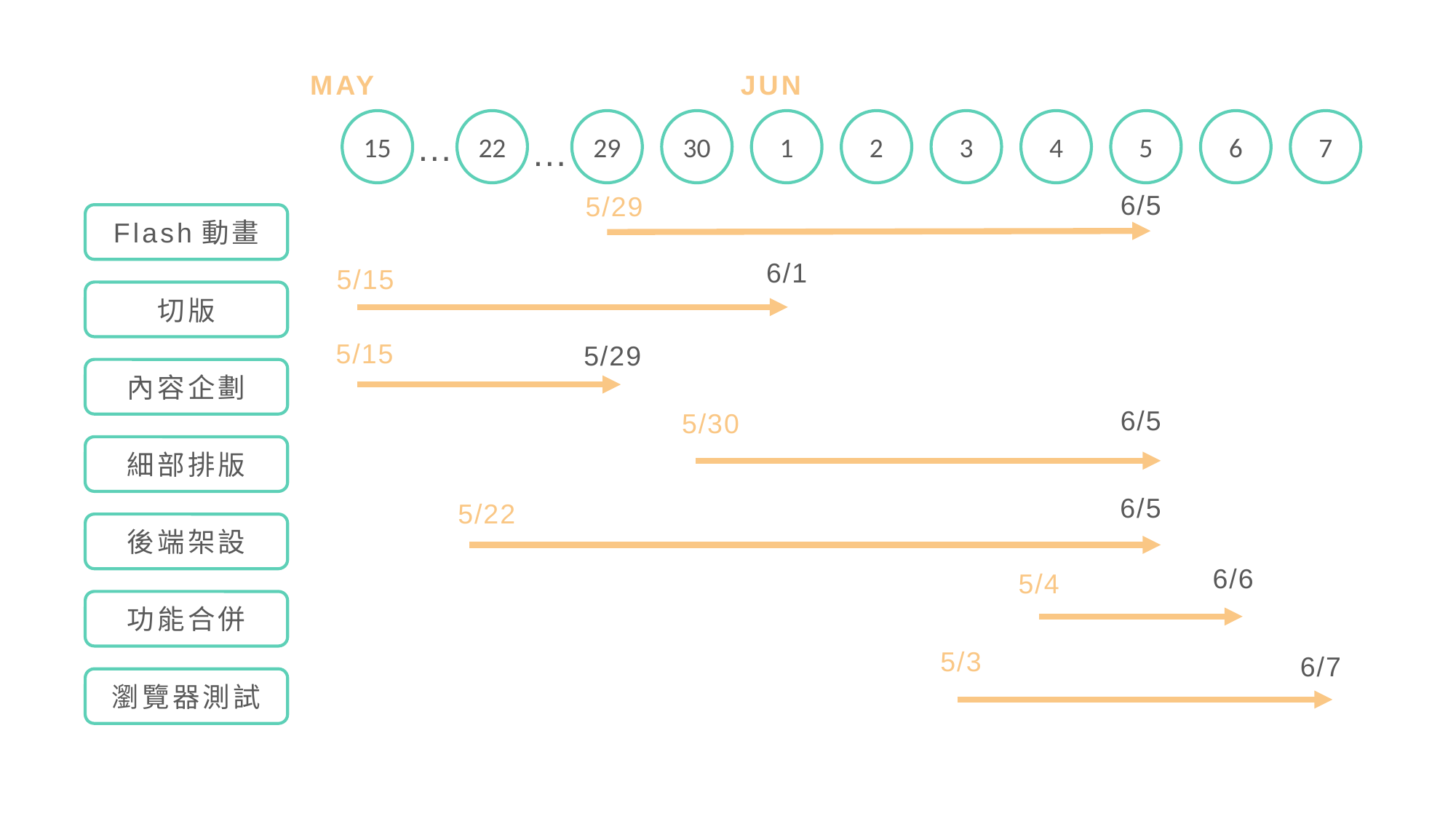

MAY
JUN
30
1
3
4
6
7
15
22
29
2
5
…
…
6/5
5/29
Flash動畫
6/1
5/15
切版
5/15
5/29
內容企劃
6/5
5/30
細部排版
6/5
5/22
後端架設
6/6
5/4
功能合併
5/3
6/7
瀏覽器測試